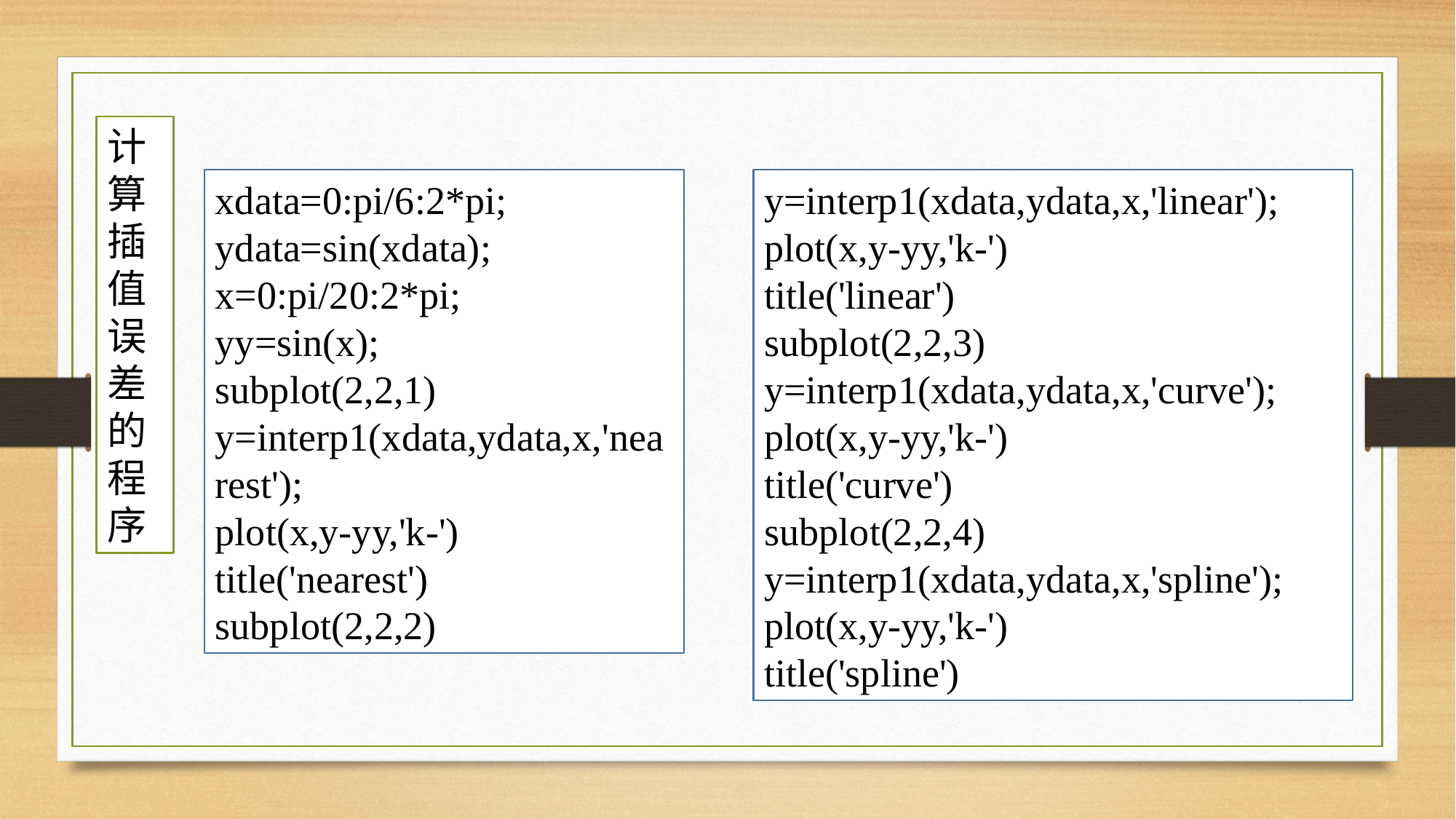

计算插值误差的程序
xdata=0:pi/6:2*pi;
ydata=sin(xdata);
x=0:pi/20:2*pi;
yy=sin(x);
subplot(2,2,1)
y=interp1(xdata,ydata,x,'nearest');
plot(x,y-yy,'k-')
title('nearest')
subplot(2,2,2)
y=interp1(xdata,ydata,x,'linear');
plot(x,y-yy,'k-')
title('linear')
subplot(2,2,3)
y=interp1(xdata,ydata,x,'curve');
plot(x,y-yy,'k-')
title('curve')
subplot(2,2,4)
y=interp1(xdata,ydata,x,'spline');
plot(x,y-yy,'k-')
title('spline')